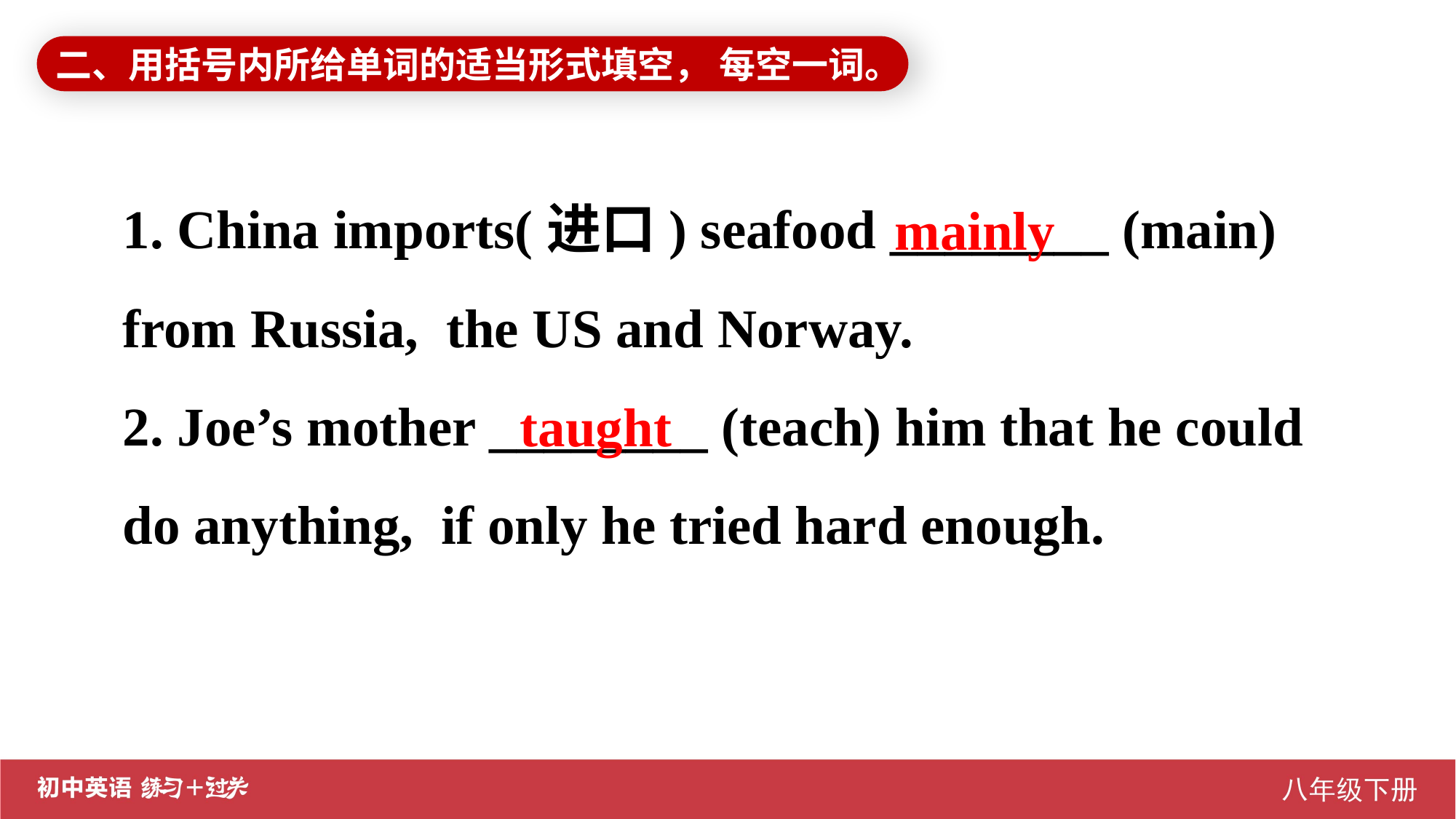

二、用括号内所给单词的适当形式填空， 每空一词。
1. China imports(进口) seafood ________ (main) from Russia,  the US and Norway.
2. Joe’s mother ________ (teach) him that he could do anything,  if only he tried hard enough.
mainly
 taught